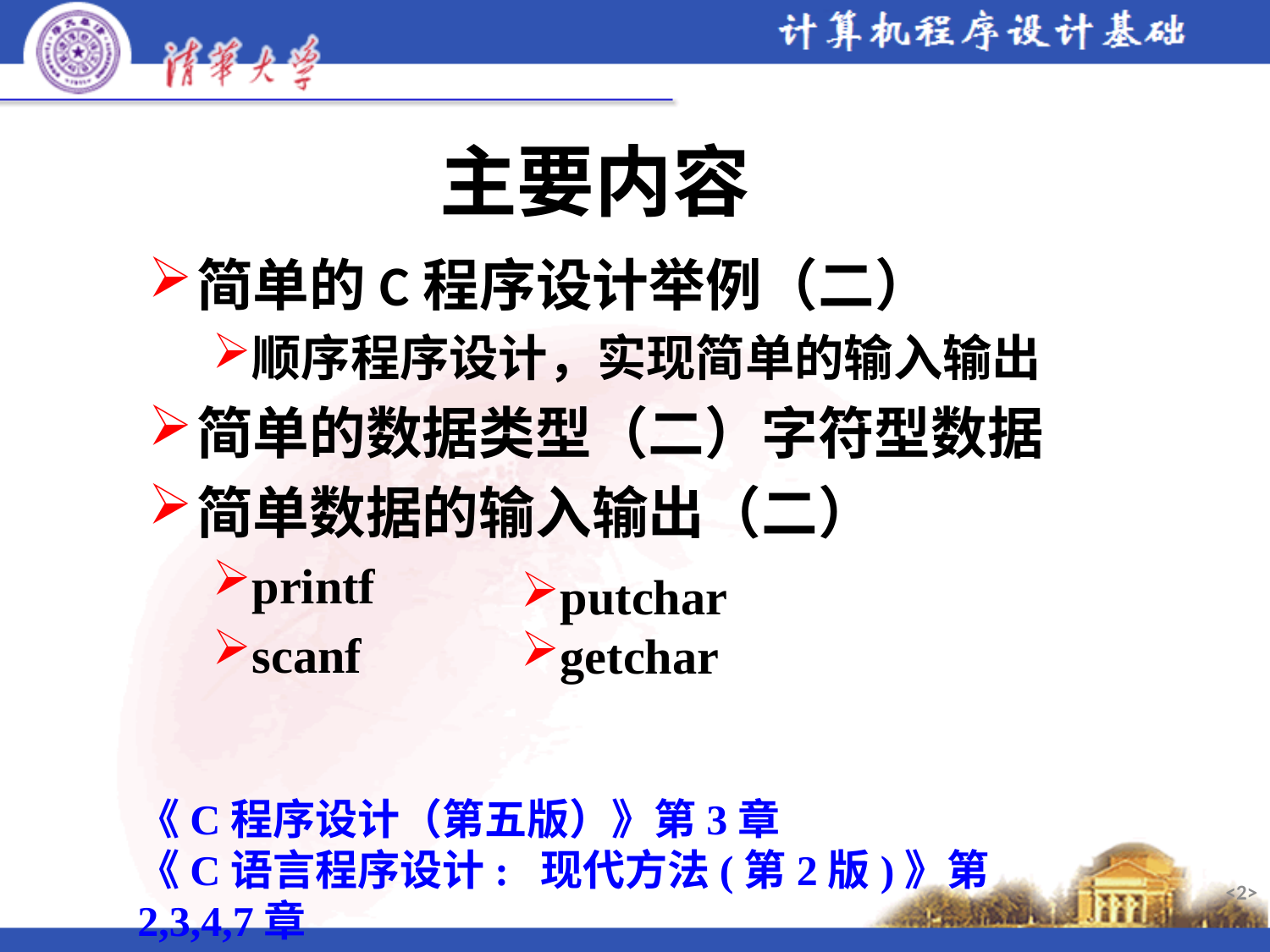

# 主要内容
简单的C程序设计举例（二）
顺序程序设计，实现简单的输入输出
简单的数据类型（二）字符型数据
简单数据的输入输出（二）
printf
scanf

putchar
getchar
《C程序设计（第五版）》第3章
《C语言程序设计:  现代方法(第2版)》第2,3,4,7章
<2>